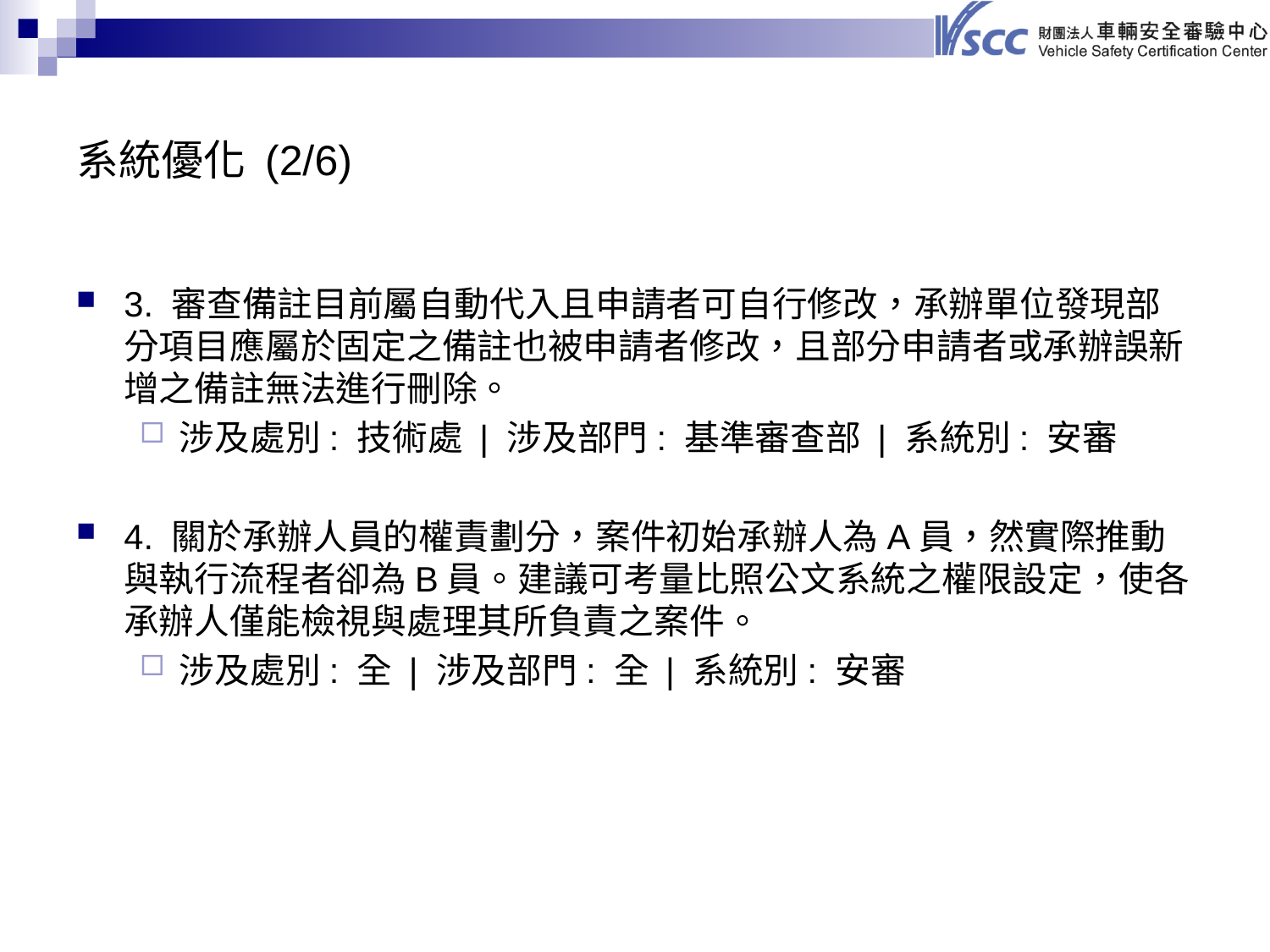

# 系統優化 (2/6)
3. 審查備註目前屬自動代入且申請者可自行修改，承辦單位發現部分項目應屬於固定之備註也被申請者修改，且部分申請者或承辦誤新增之備註無法進行刪除。
涉及處別: 技術處 | 涉及部門: 基準審查部 | 系統別: 安審

4. 關於承辦人員的權責劃分，案件初始承辦人為A員，然實際推動與執行流程者卻為B員。建議可考量比照公文系統之權限設定，使各承辦人僅能檢視與處理其所負責之案件。
涉及處別: 全 | 涉及部門: 全 | 系統別: 安審